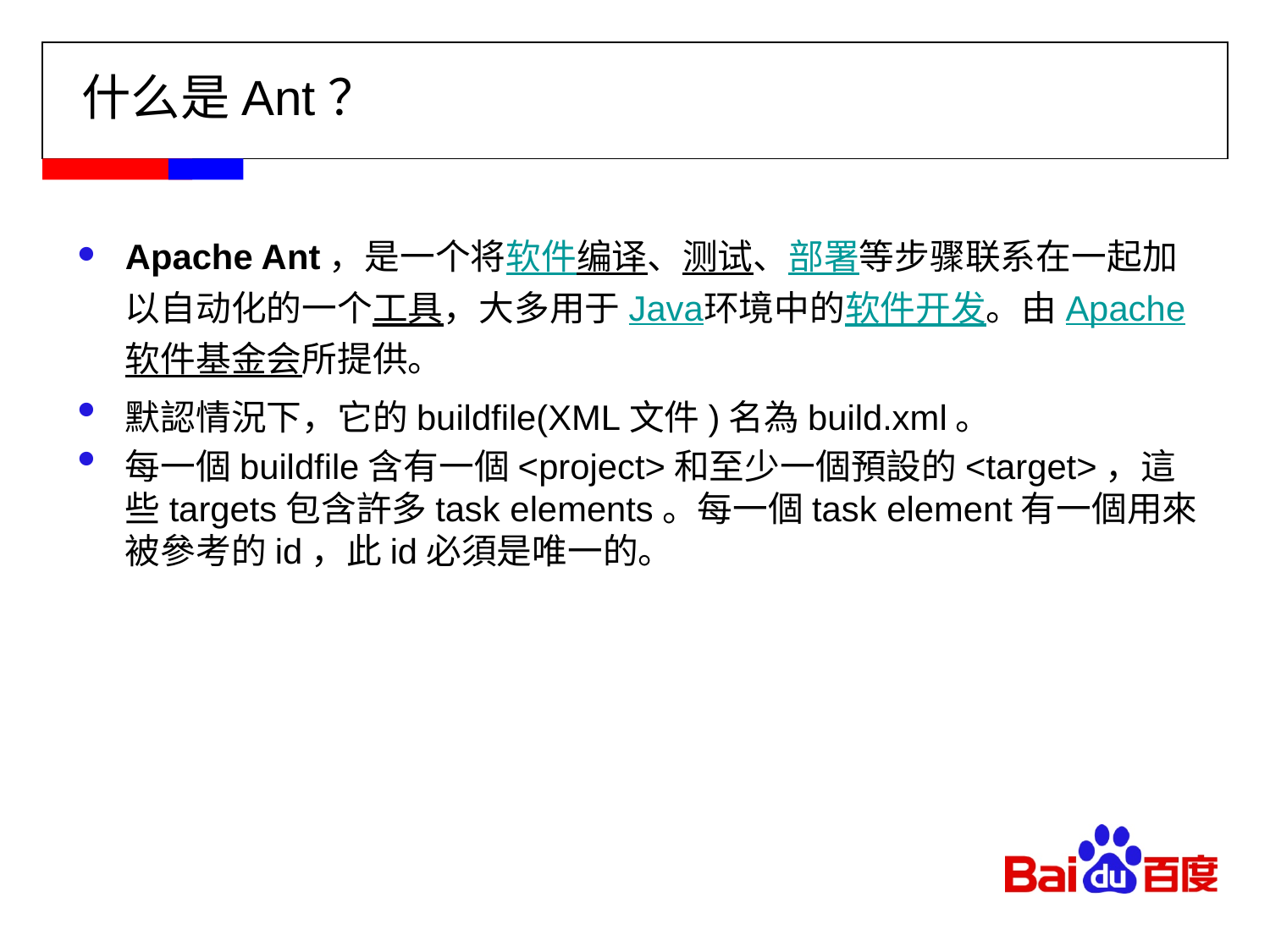

# 什么是Ant？
Apache Ant，是一个将软件编译、测试、部署等步骤联系在一起加以自动化的一个工具，大多用于Java环境中的软件开发。由Apache软件基金会所提供。
默認情況下，它的buildfile(XML文件)名為build.xml。
每一個buildfile含有一個<project>和至少一個預設的<target>，這些targets包含許多task elements。每一個task element有一個用來被參考的id，此id必須是唯一的。